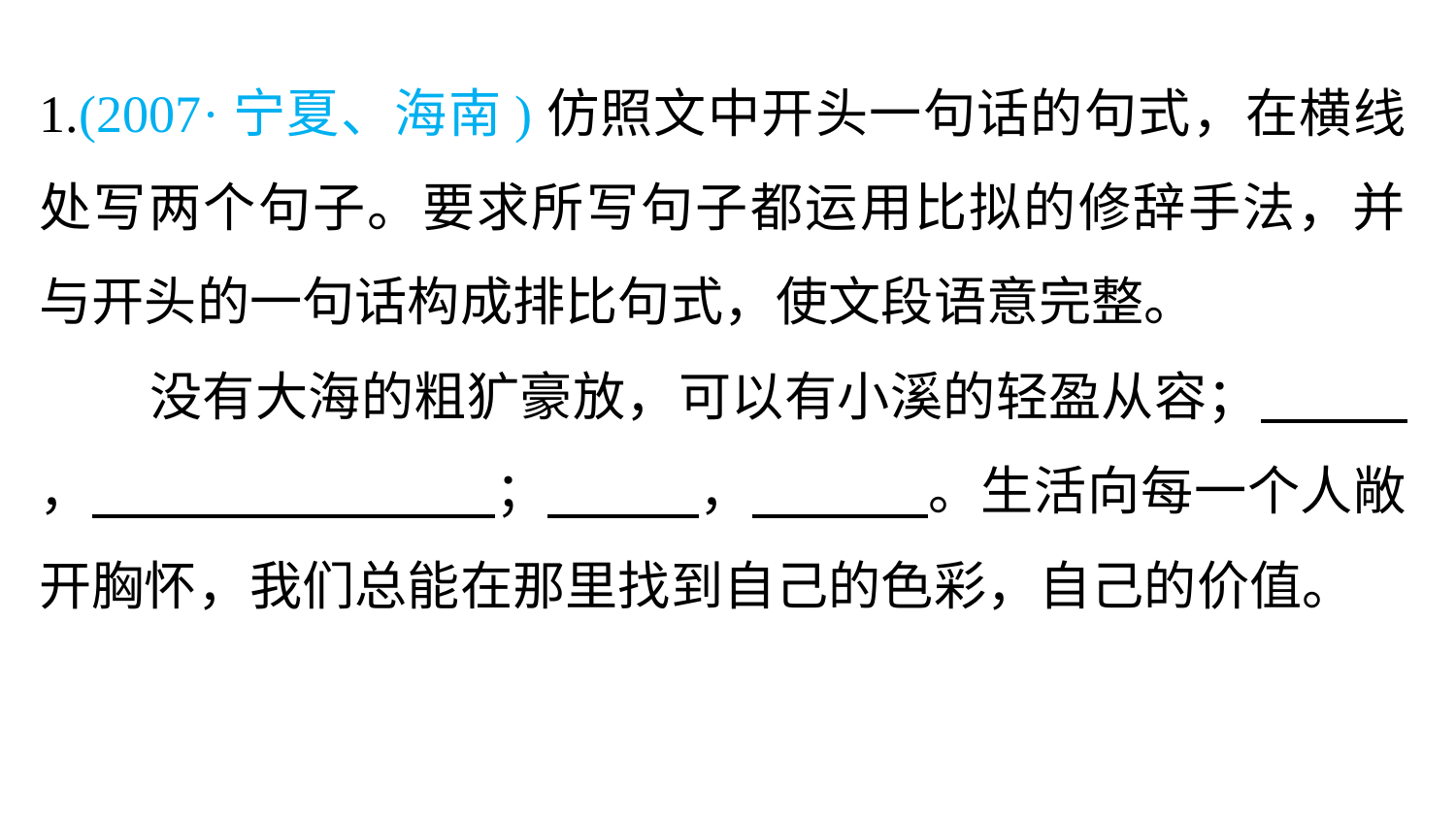

1.(2007·宁夏、海南)仿照文中开头一句话的句式，在横线处写两个句子。要求所写句子都运用比拟的修辞手法，并与开头的一句话构成排比句式，使文段语意完整。
        没有大海的粗犷豪放，可以有小溪的轻盈从容；             ，                                ；            ，              。生活向每一个人敞开胸怀，我们总能在那里找到自己的色彩，自己的价值。